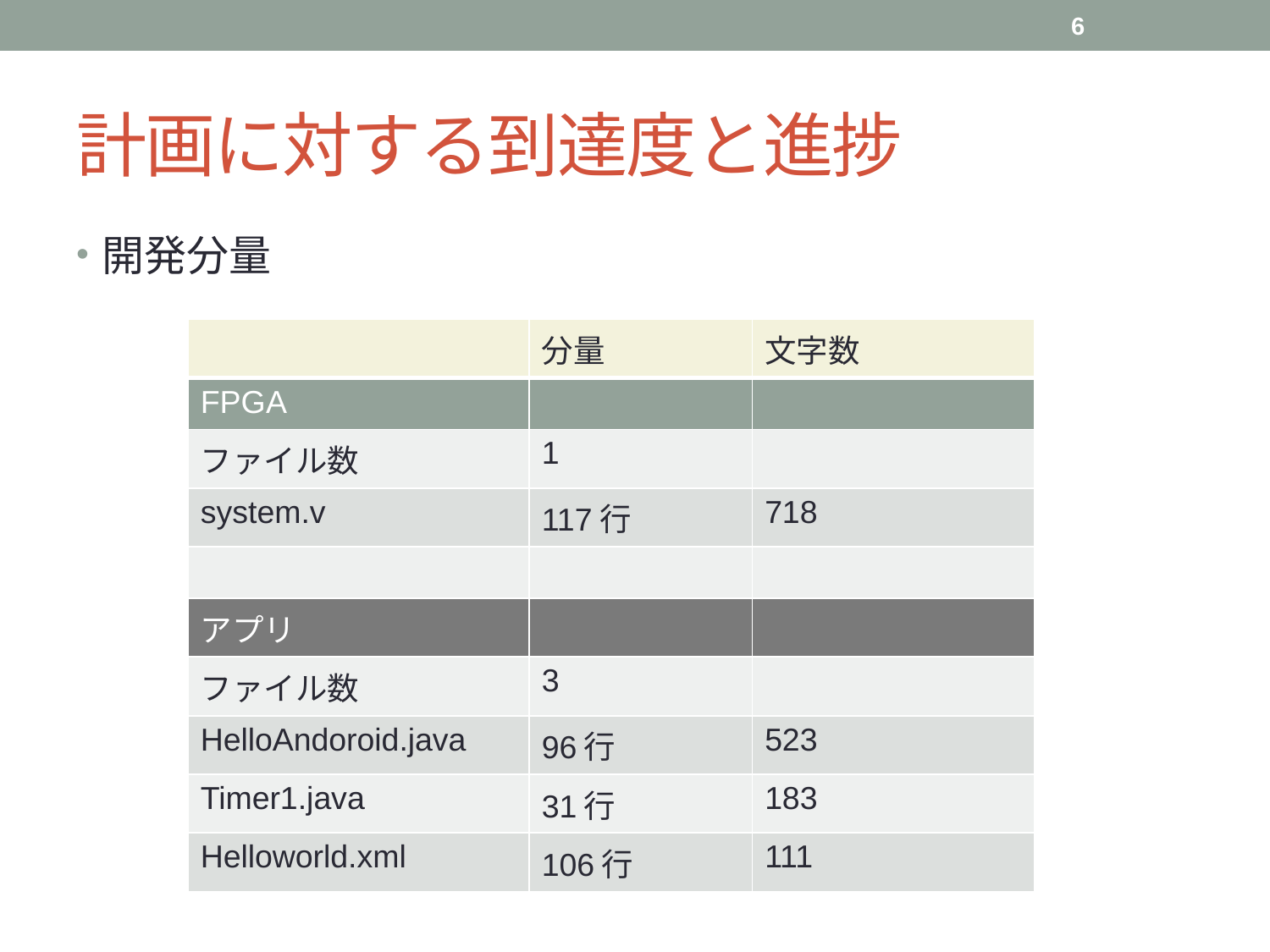

6
# 計画に対する到達度と進捗
開発分量
|  | 分量 | 文字数 |
| --- | --- | --- |
| FPGA |  |  |
| ファイル数 | 1 |  |
| system.v | 117行 | 718 |
|  |  |  |
| アプリ |  |  |
| ファイル数 | 3 |  |
| HelloAndoroid.java | 96行 | 523 |
| Timer1.java | 31行 | 183 |
| Helloworld.xml | 106行 | 111 |